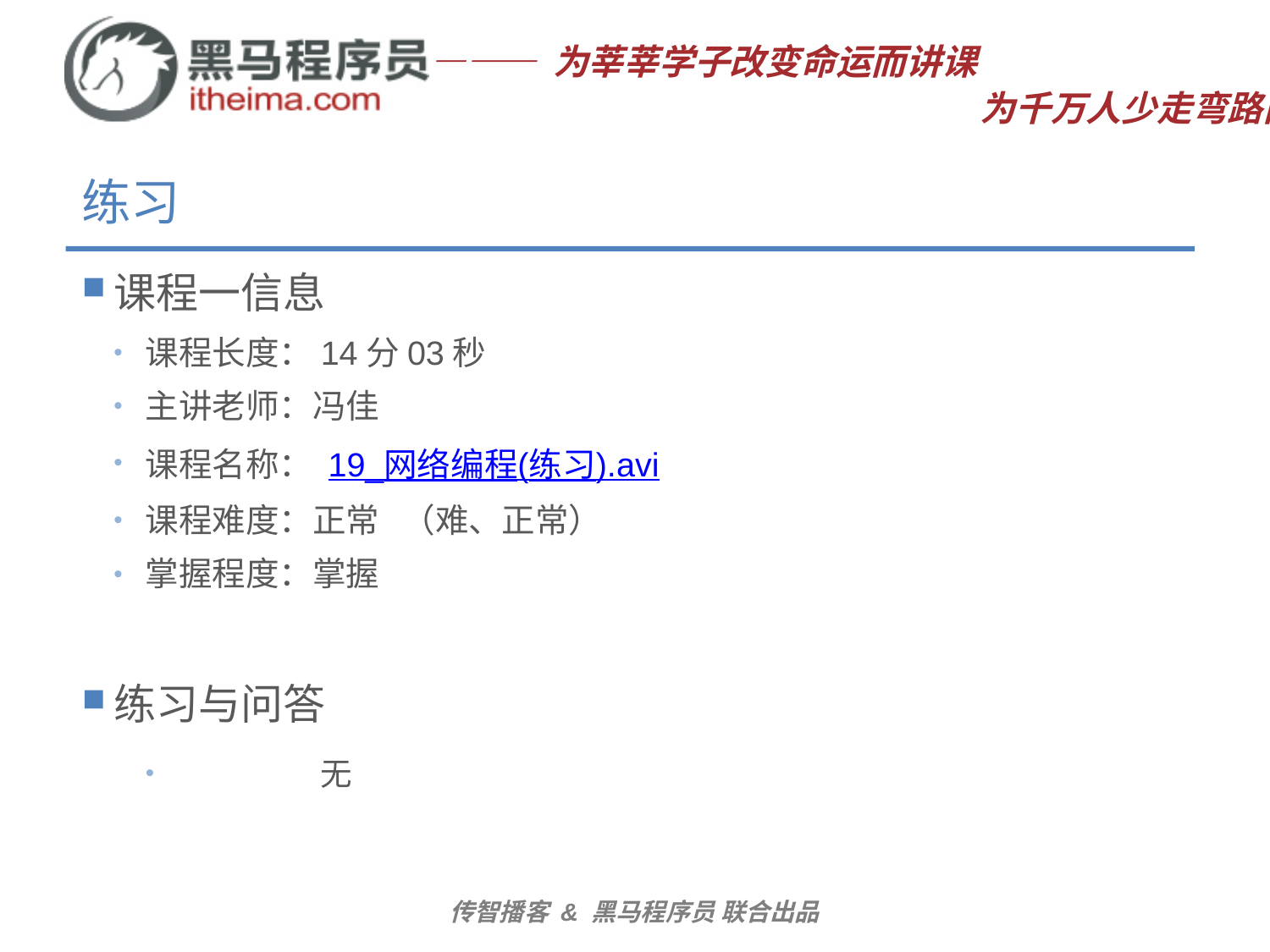

# 练习
课程一信息
课程长度：14分03秒
主讲老师：冯佳
课程名称： 19_网络编程(练习).avi
课程难度：正常   （难、正常）
掌握程度：掌握

练习与问答
	无